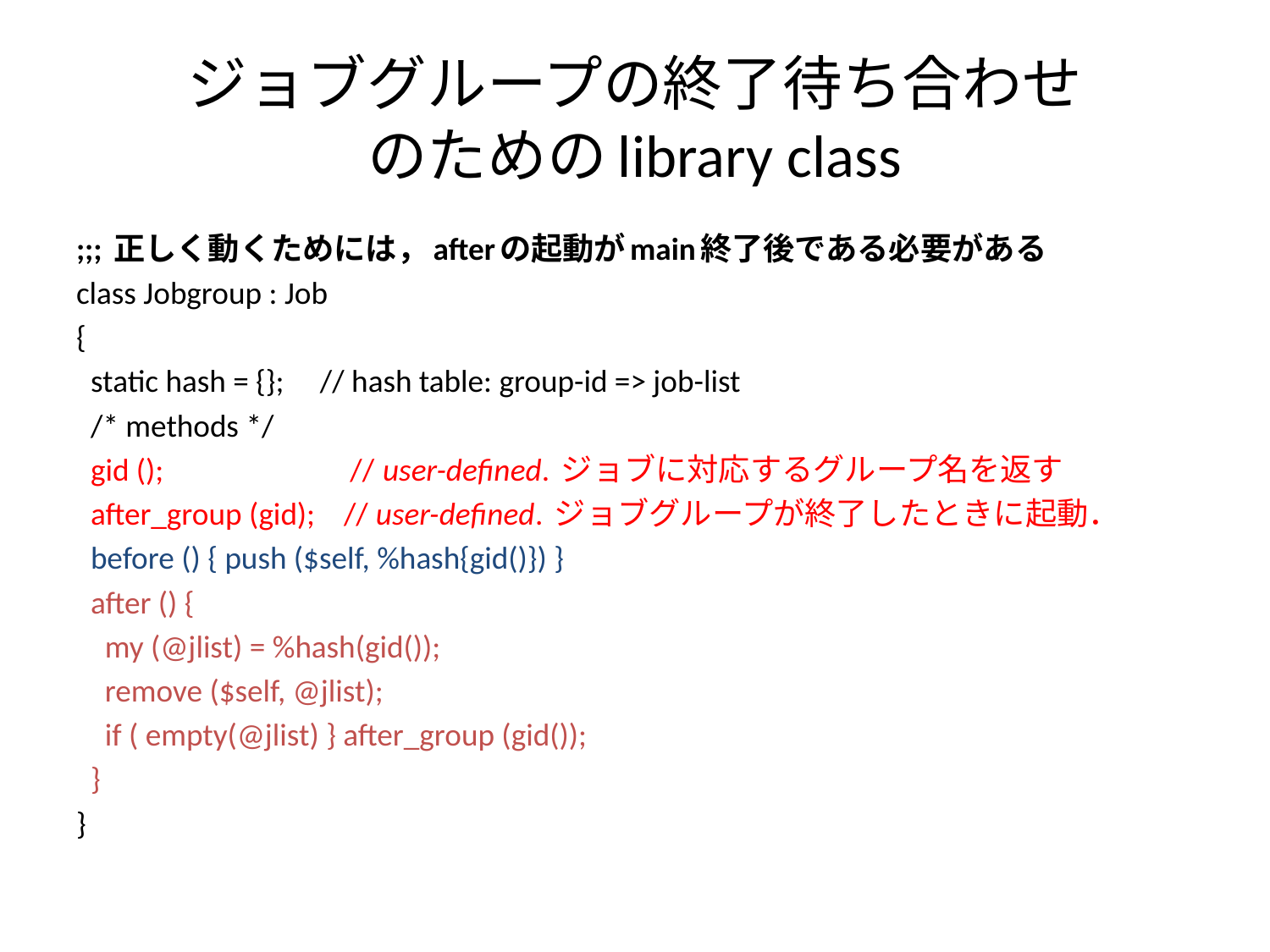

# ジョブグループの終了待ち合わせ のためのlibrary class
;;; 正しく動くためには，afterの起動がmain終了後である必要がある
class Jobgroup : Job
{
  static hash = {};     // hash table: group-id => job-list
  /* methods */
  gid ();                          // user-defined. ジョブに対応するグループ名を返す
  after_group (gid);    // user-defined. ジョブグループが終了したときに起動．
  before () { push ($self, %hash{gid()}) }
  after () {
    my (@jlist) = %hash(gid());
    remove ($self, @jlist);
    if ( empty(@jlist) } after_group (gid());
  }
}